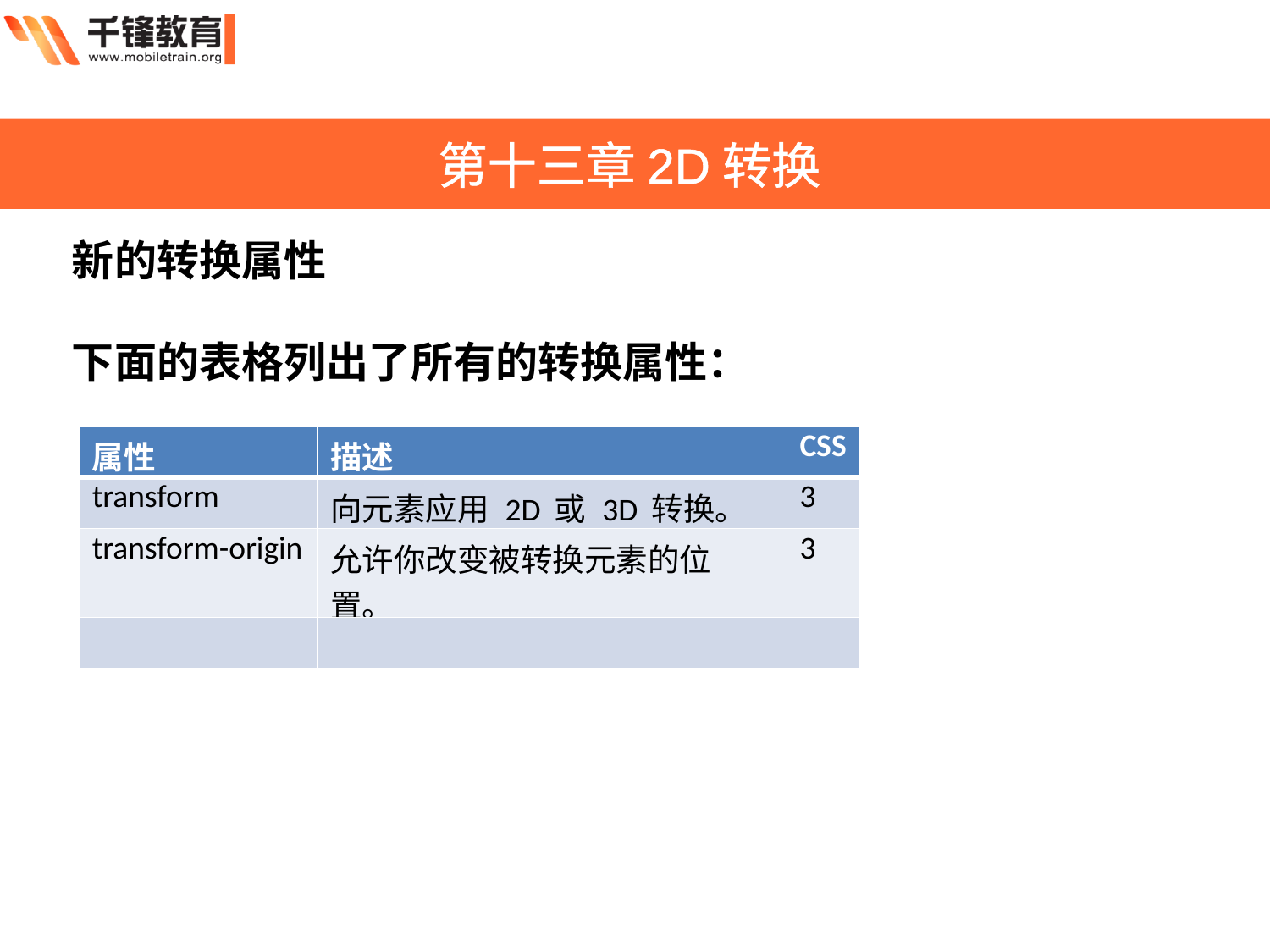

第十三章2D转换
新的转换属性

下面的表格列出了所有的转换属性：

| 属性 | 描述 | CSS |
| --- | --- | --- |
| transform | 向元素应用 2D 或 3D 转换。 | 3 |
| transform-origin | 允许你改变被转换元素的位置。 | 3 |
|  |  |  |